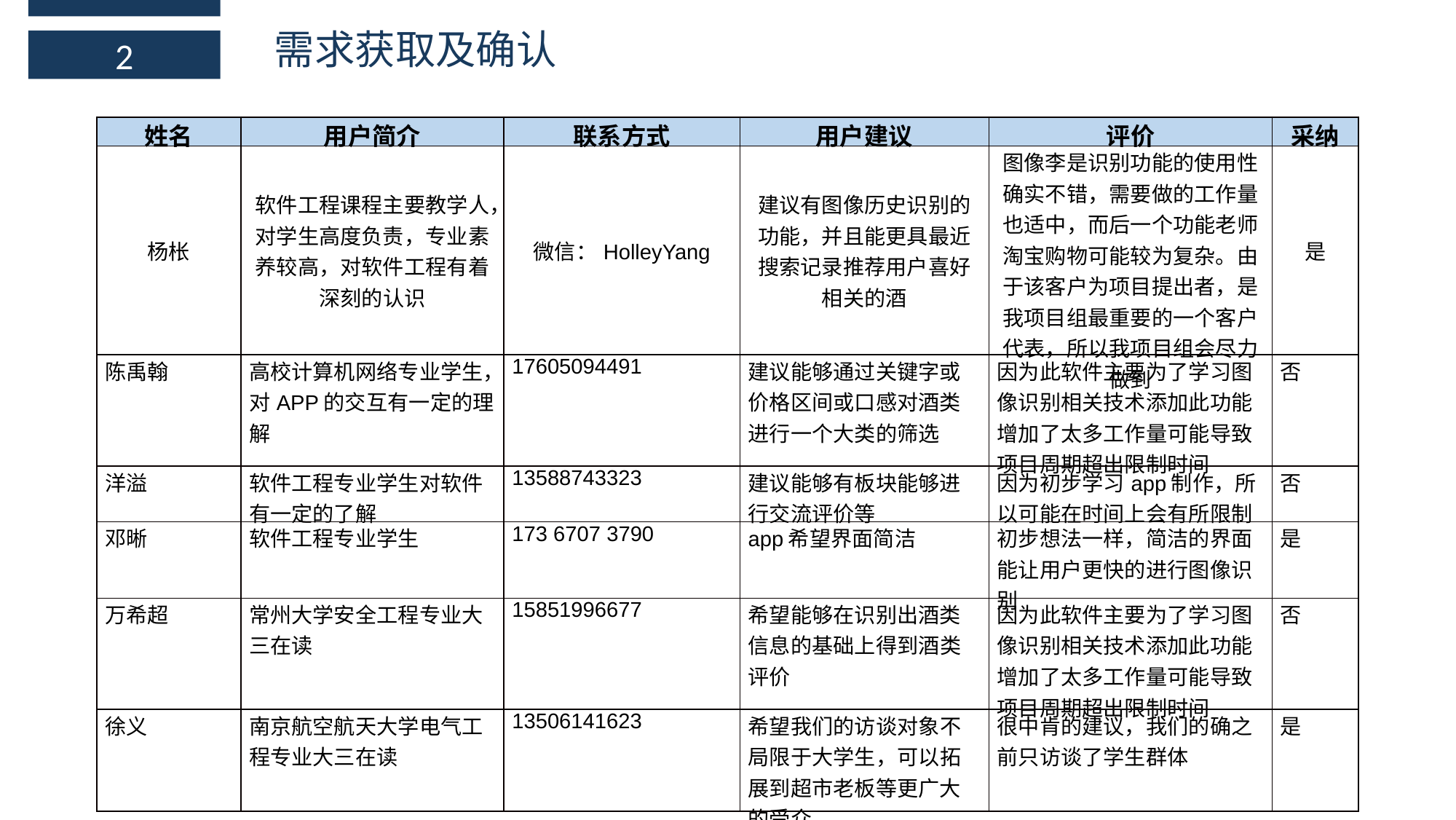

需求获取及确认
2
| 姓名 | 用户简介 | 联系方式 | 用户建议 | 评价 | 采纳 |
| --- | --- | --- | --- | --- | --- |
| 杨枨 | 软件工程课程主要教学人，对学生高度负责，专业素养较高，对软件工程有着深刻的认识 | 微信：HolleyYang | 建议有图像历史识别的功能，并且能更具最近搜索记录推荐用户喜好相关的酒 | 图像李是识别功能的使用性确实不错，需要做的工作量也适中，而后一个功能老师淘宝购物可能较为复杂。由于该客户为项目提出者，是我项目组最重要的一个客户代表，所以我项目组会尽力做到 | 是 |
| 陈禹翰 | 高校计算机网络专业学生，对APP的交互有一定的理解 | 17605094491 | 建议能够通过关键字或价格区间或口感对酒类进行一个大类的筛选 | 因为此软件主要为了学习图像识别相关技术添加此功能增加了太多工作量可能导致项目周期超出限制时间 | 否 |
| 洋溢 | 软件工程专业学生对软件有一定的了解 | 13588743323 | 建议能够有板块能够进行交流评价等 | 因为初步学习app制作，所以可能在时间上会有所限制 | 否 |
| 邓晰 | 软件工程专业学生 | 173 6707 3790‬ | app希望界面简洁 | 初步想法一样，简洁的界面能让用户更快的进行图像识别 | 是 |
| 万希超 | 常州大学安全工程专业大三在读 | 15851996677 | 希望能够在识别出酒类信息的基础上得到酒类评价 | 因为此软件主要为了学习图像识别相关技术添加此功能增加了太多工作量可能导致项目周期超出限制时间 | 否 |
| 徐义 | 南京航空航天大学电气工程专业大三在读 | 13506141623 | 希望我们的访谈对象不局限于大学生，可以拓展到超市老板等更广大的受众 | 很中肯的建议，我们的确之前只访谈了学生群体 | 是 |